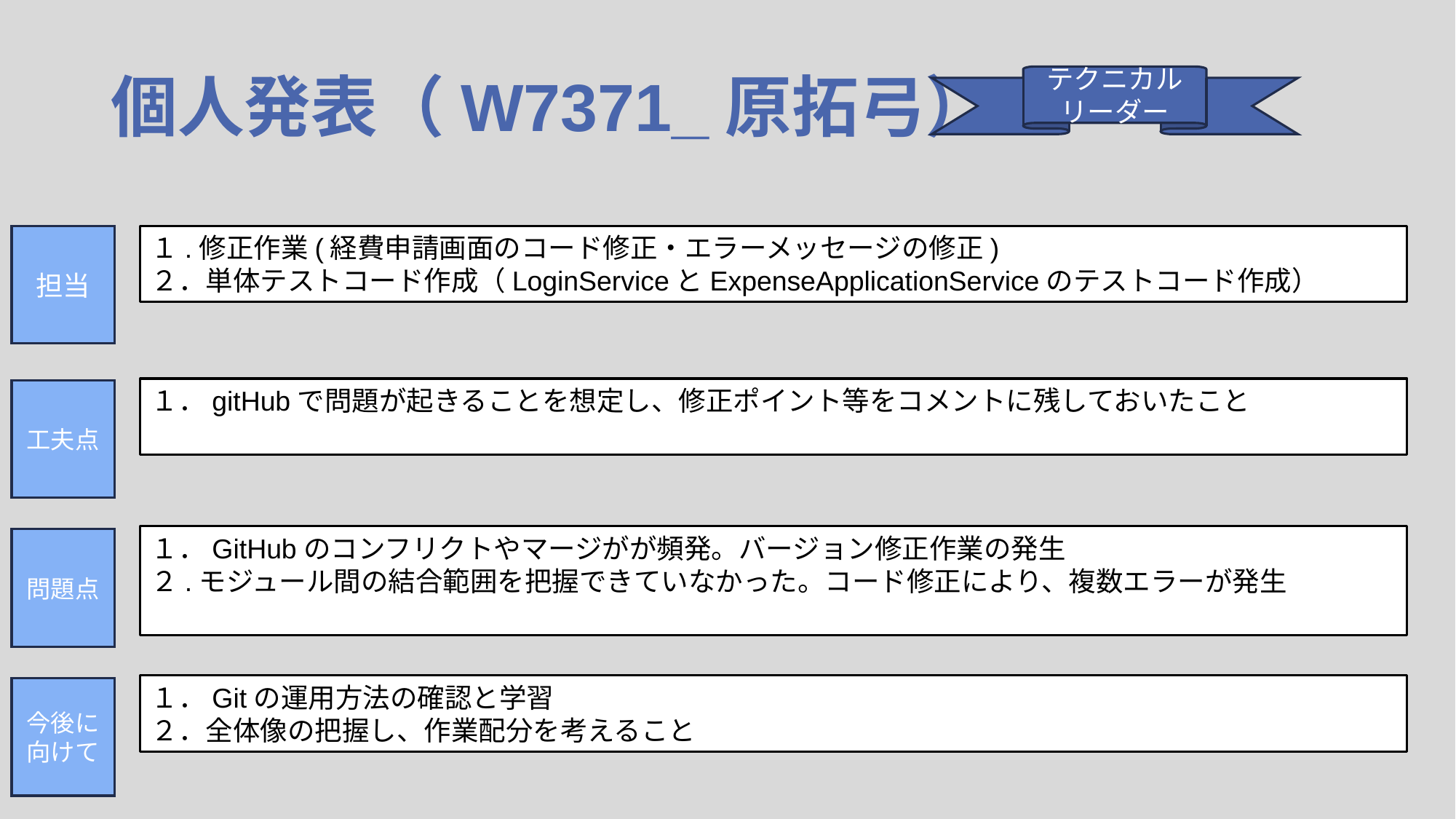

# 個人発表（W7371_原拓弓）
テクニカルリーダー
担当
１.修正作業(経費申請画面のコード修正・エラーメッセージの修正)
２．単体テストコード作成（LoginServiceとExpenseApplicationServiceのテストコード作成）
１．gitHubで問題が起きることを想定し、修正ポイント等をコメントに残しておいたこと

工夫点
１．GitHubのコンフリクトやマージがが頻発。バージョン修正作業の発生
２.モジュール間の結合範囲を把握できていなかった。コード修正により、複数エラーが発生

問題点
１．Gitの運用方法の確認と学習
２．全体像の把握し、作業配分を考えること
今後に向けて